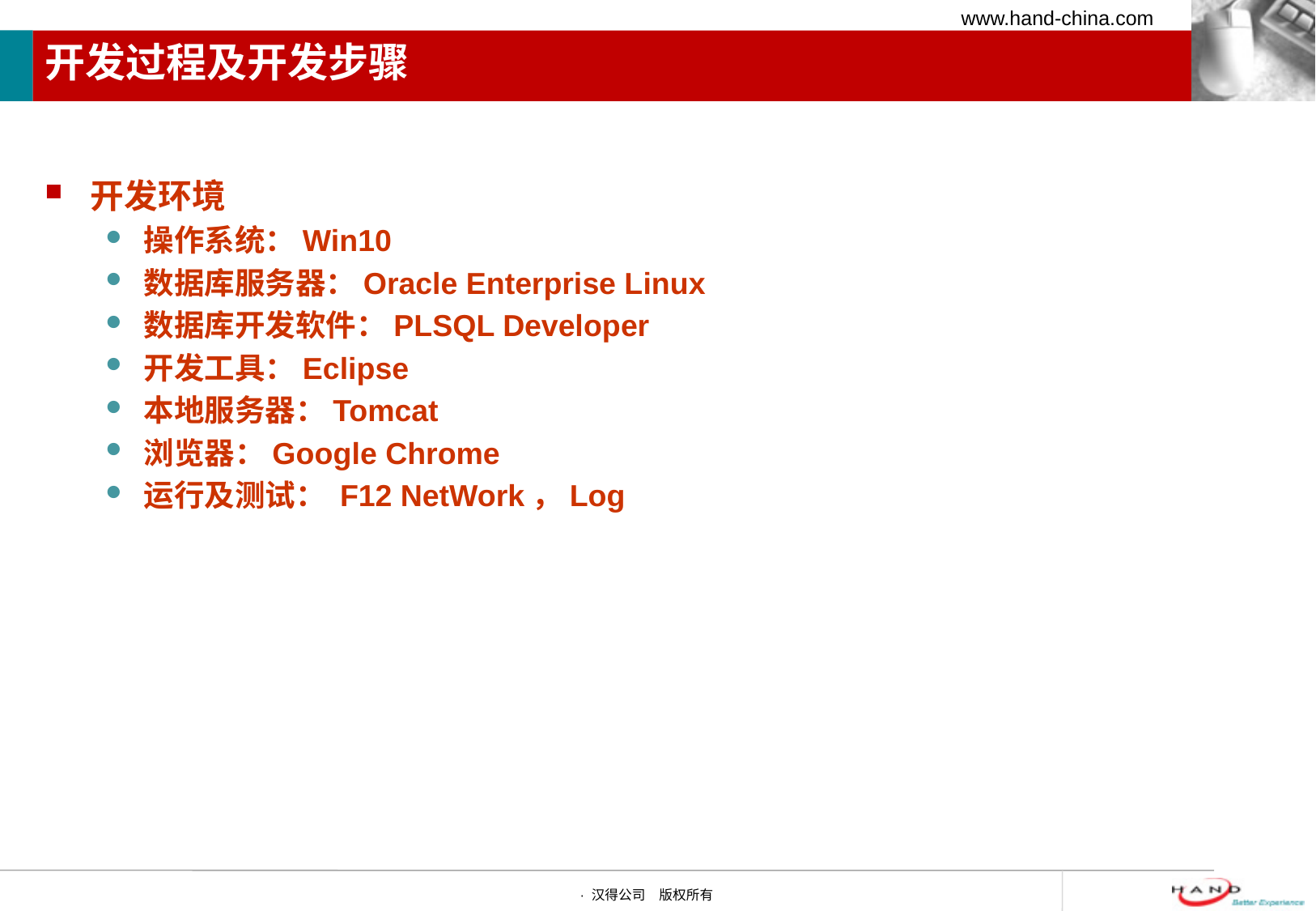

# 开发过程及开发步骤

开发环境
操作系统：Win10
数据库服务器：Oracle Enterprise Linux
数据库开发软件：PLSQL Developer
开发工具：Eclipse
本地服务器：Tomcat
浏览器：Google Chrome
运行及测试： F12 NetWork，Log

4